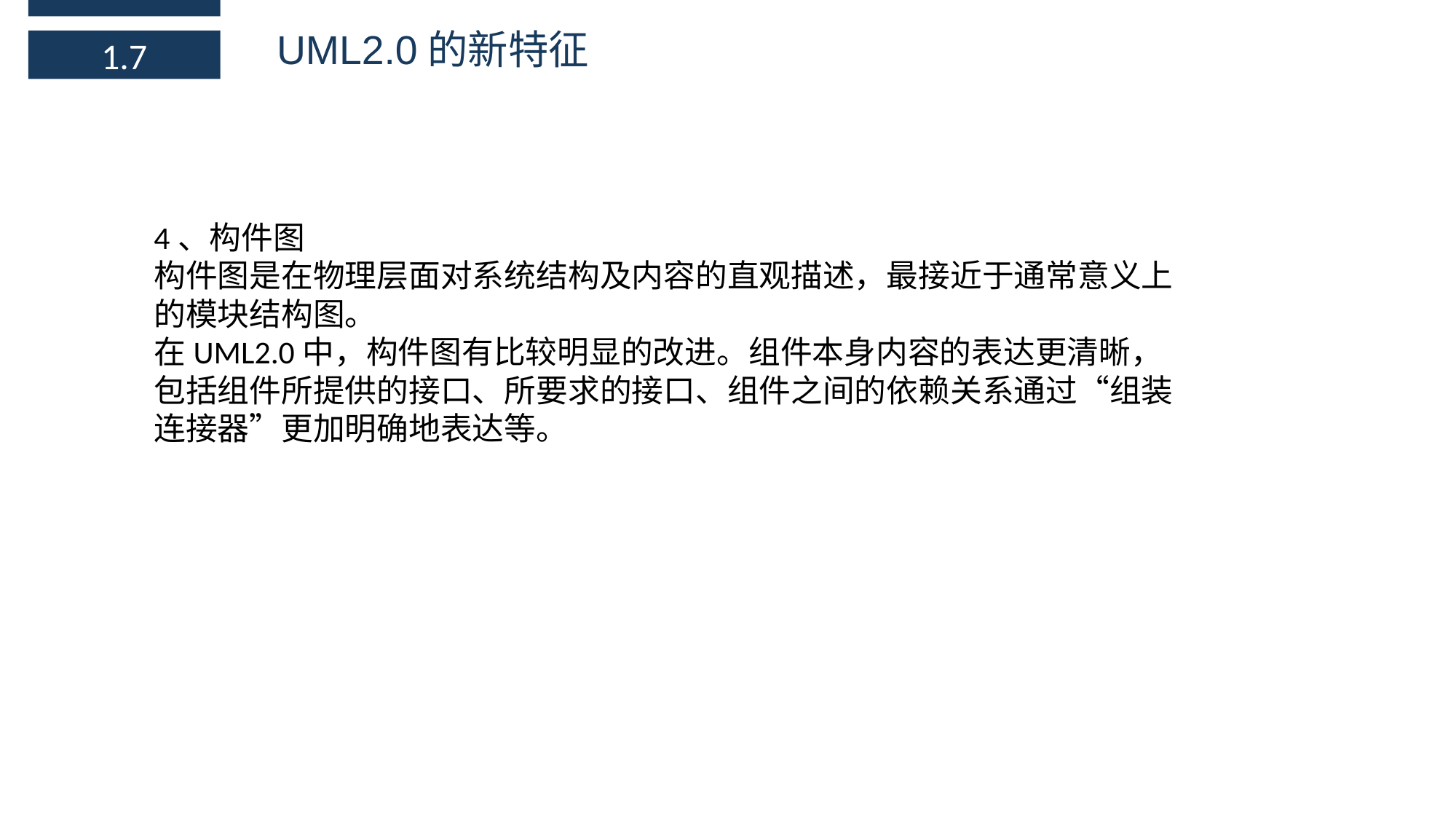

UML2.0的新特征
1.7
4、构件图
构件图是在物理层面对系统结构及内容的直观描述，最接近于通常意义上的模块结构图。
在UML2.0中，构件图有比较明显的改进。组件本身内容的表达更清晰，包括组件所提供的接口、所要求的接口、组件之间的依赖关系通过“组装连接器”更加明确地表达等。